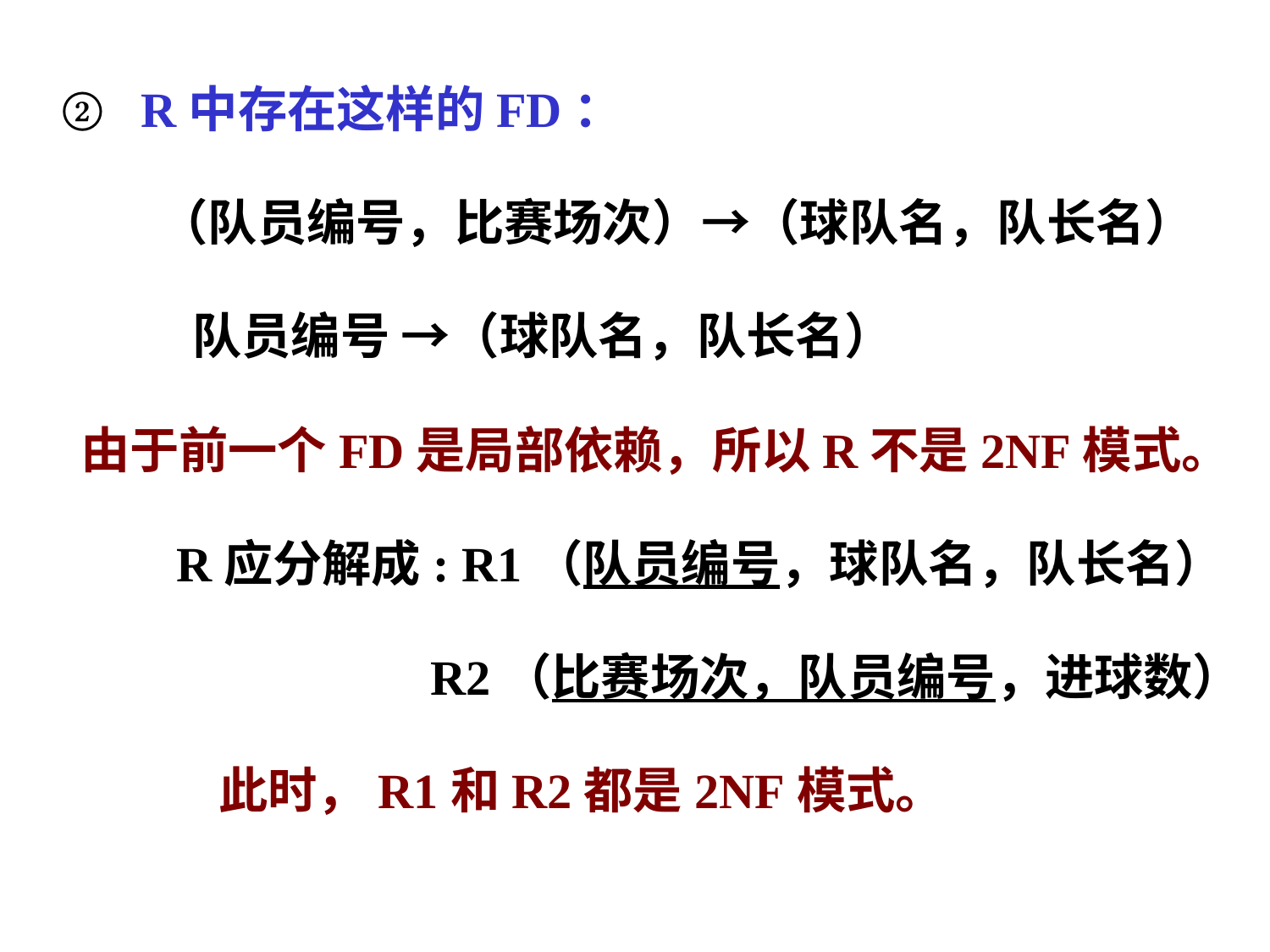

②   R中存在这样的FD：
            （队员编号，比赛场次）→（球队名，队长名）
               队员编号 →（球队名，队长名）
     由于前一个FD是局部依赖，所以R不是2NF模式。
	   R应分解成: R1（队员编号，球队名，队长名）
			   R2（比赛场次，队员编号，进球数）
	      此时，R1和R2都是2NF模式。